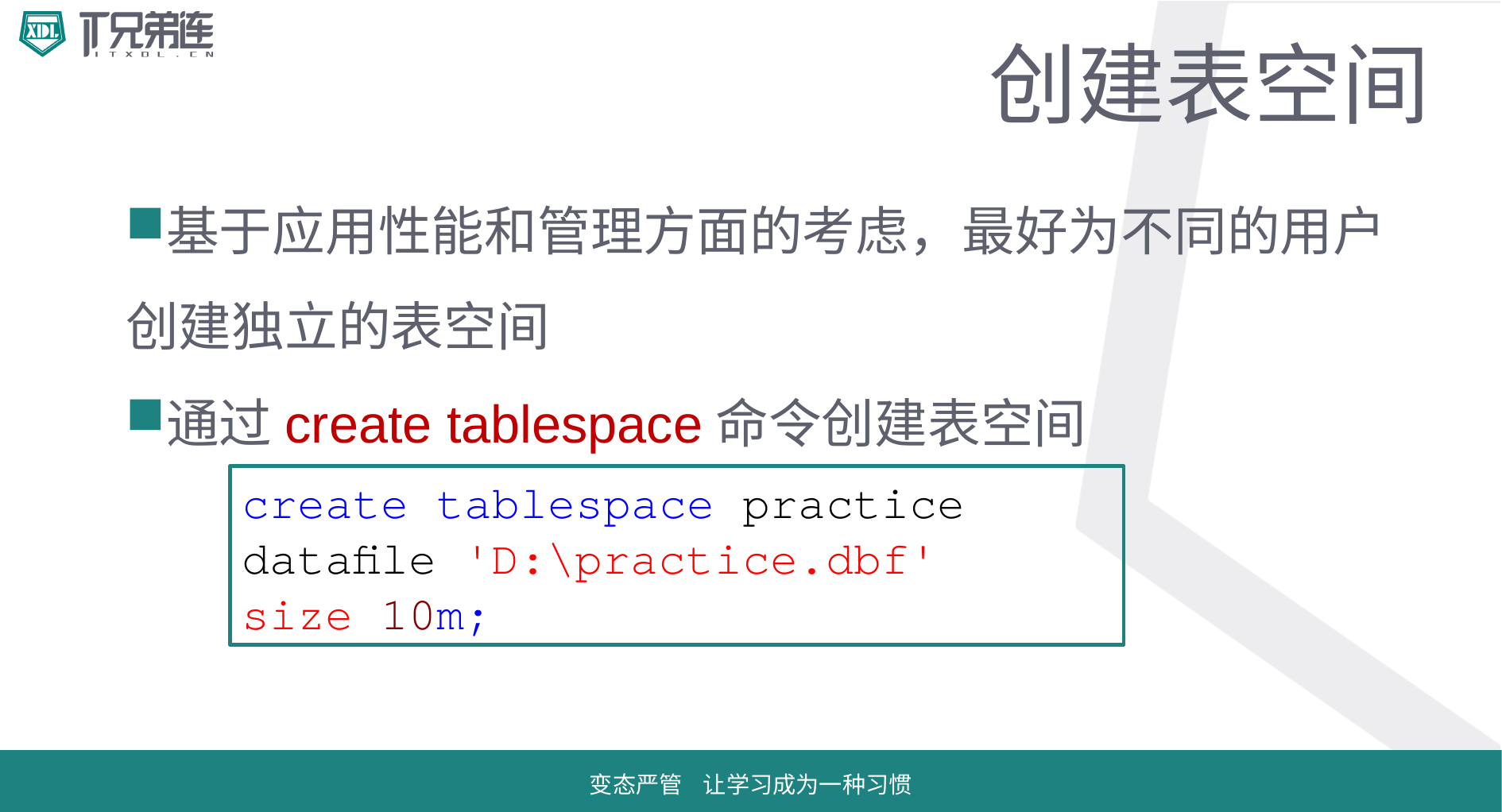

# 创建表空间
基于应用性能和管理方面的考虑，最好为不同的用户创建独立的表空间
通过create tablespace命令创建表空间

create tablespace practicedatafile 'D:\practice.dbf'size 10m;